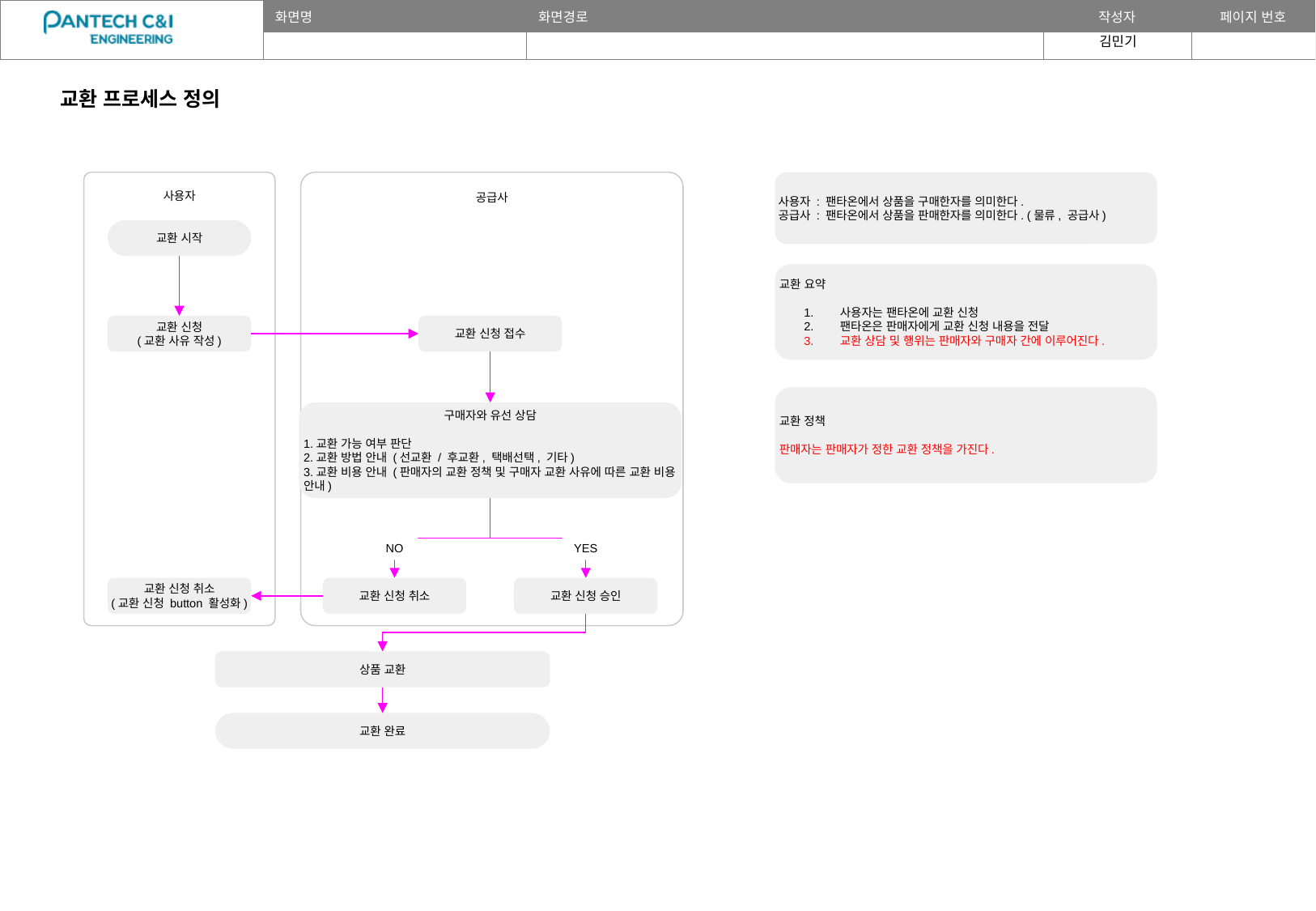

교환 프로세스 정의

사용자

공급사
사용자 : 팬타온에서 상품을 구매한자를 의미한다.
공급사 : 팬타온에서 상품을 판매한자를 의미한다. (물류, 공급사)
교환 시작
교환 요약

사용자는 팬타온에 교환 신청
팬타온은 판매자에게 교환 신청 내용을 전달
교환 상담 및 행위는 판매자와 구매자 간에 이루어진다.
교환 신청
(교환 사유 작성)
교환 신청 접수
교환 정책

판매자는 판매자가 정한 교환 정책을 가진다.
구매자와 유선 상담

1.교환 가능 여부 판단
2.교환 방법 안내 (선교환 / 후교환, 택배선택, 기타)
3.교환 비용 안내 (판매자의 교환 정책 및 구매자 교환 사유에 따른 교환 비용 안내)
NO
YES
교환 신청 취소
(교환 신청 button 활성화)
교환 신청 취소
교환 신청 승인
상품 교환
교환 완료